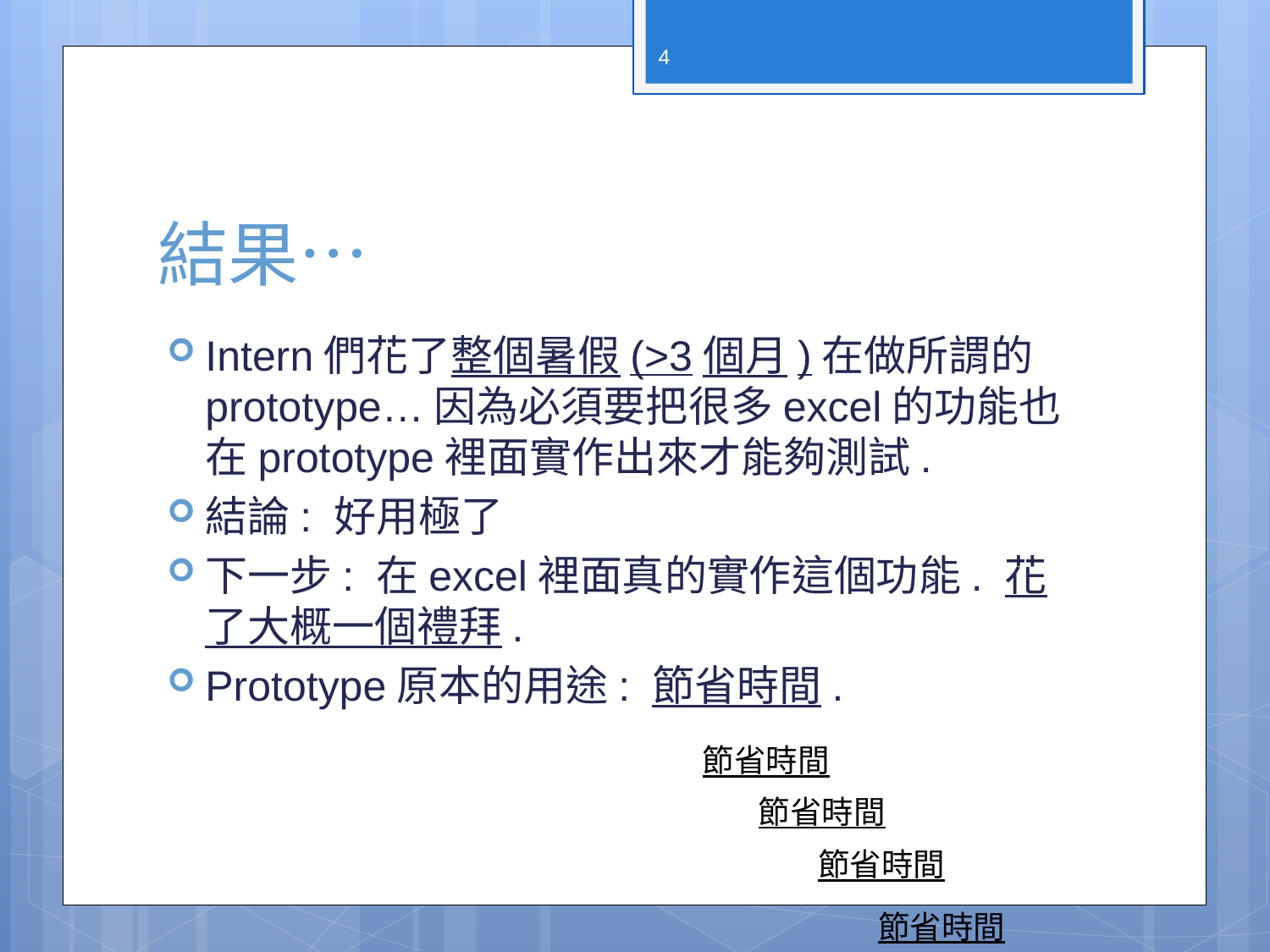

4
# 結果…
Intern們花了整個暑假(>3個月)在做所謂的prototype…因為必須要把很多excel的功能也在prototype裡面實作出來才能夠測試.
結論: 好用極了
下一步: 在excel裡面真的實作這個功能. 花了大概一個禮拜.
Prototype原本的用途: 節省時間.
節省時間
節省時間
節省時間
節省時間